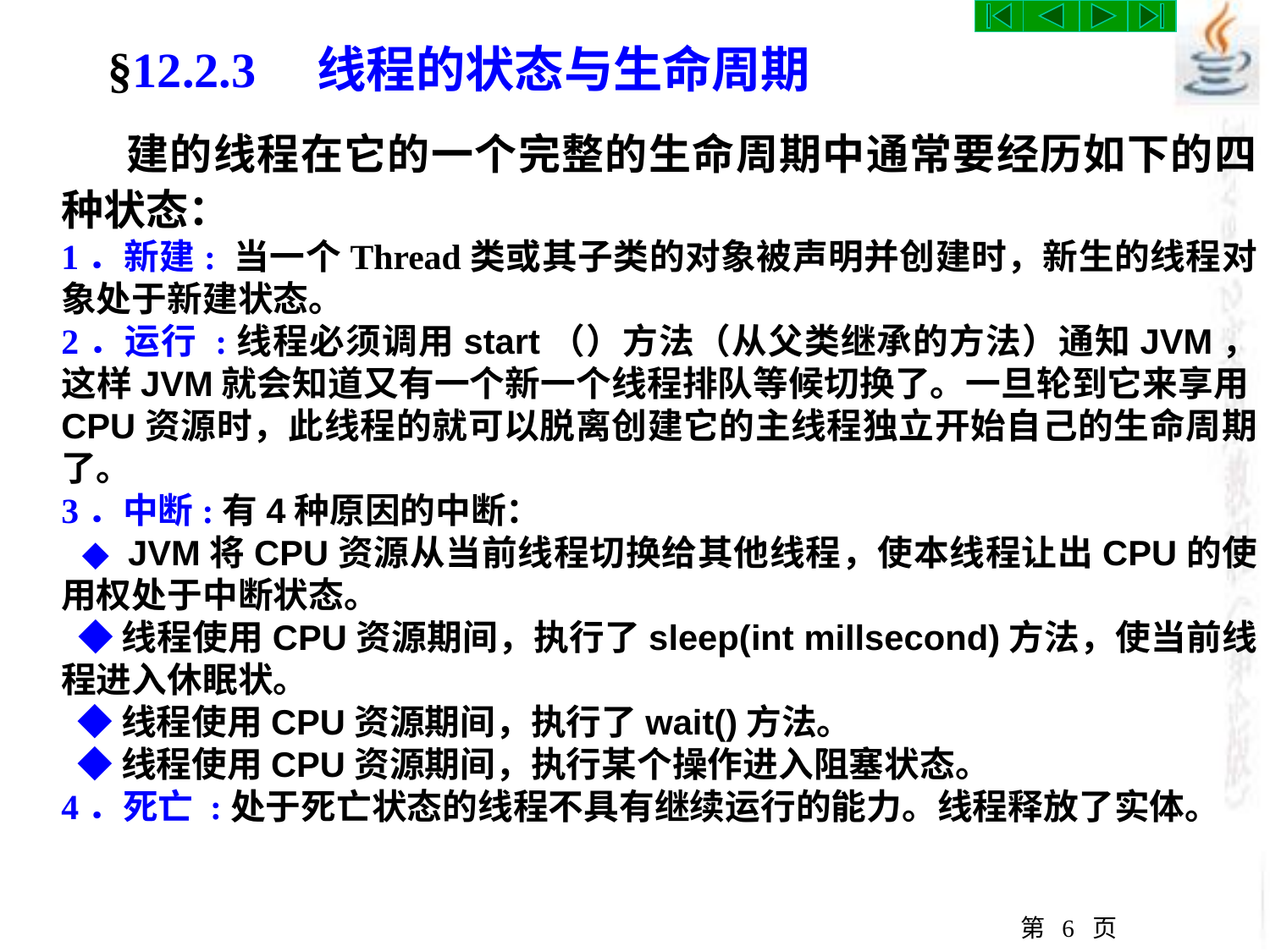

§12.2.3    线程的状态与生命周期
     建的线程在它的一个完整的生命周期中通常要经历如下的四种状态：
1．新建: 当一个Thread类或其子类的对象被声明并创建时，新生的线程对象处于新建状态。
2．运行 :线程必须调用start（）方法（从父类继承的方法）通知JVM，这样JVM就会知道又有一个新一个线程排队等候切换了。一旦轮到它来享用CPU资源时，此线程的就可以脱离创建它的主线程独立开始自己的生命周期了。
3．中断:有4种原因的中断：
  ◆ JVM将CPU资源从当前线程切换给其他线程，使本线程让出CPU的使用权处于中断状态。
  ◆线程使用CPU资源期间，执行了sleep(int millsecond)方法，使当前线程进入休眠状。
  ◆线程使用CPU资源期间，执行了wait()方法。
  ◆线程使用CPU资源期间，执行某个操作进入阻塞状态。
4．死亡 :处于死亡状态的线程不具有继续运行的能力。线程释放了实体。

第  6  页